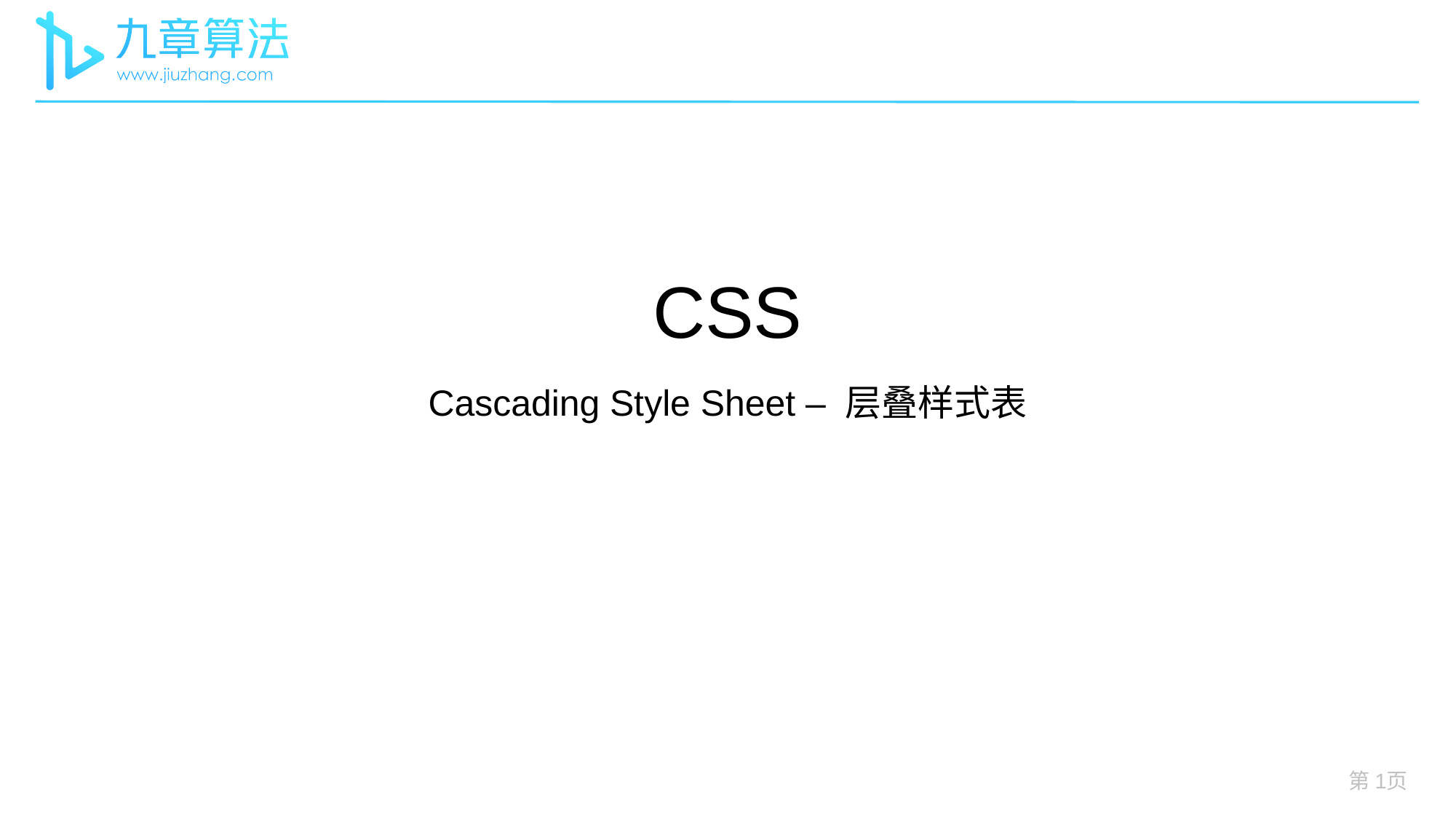

# CSS
Cascading Style Sheet – 层叠样式表
第1页